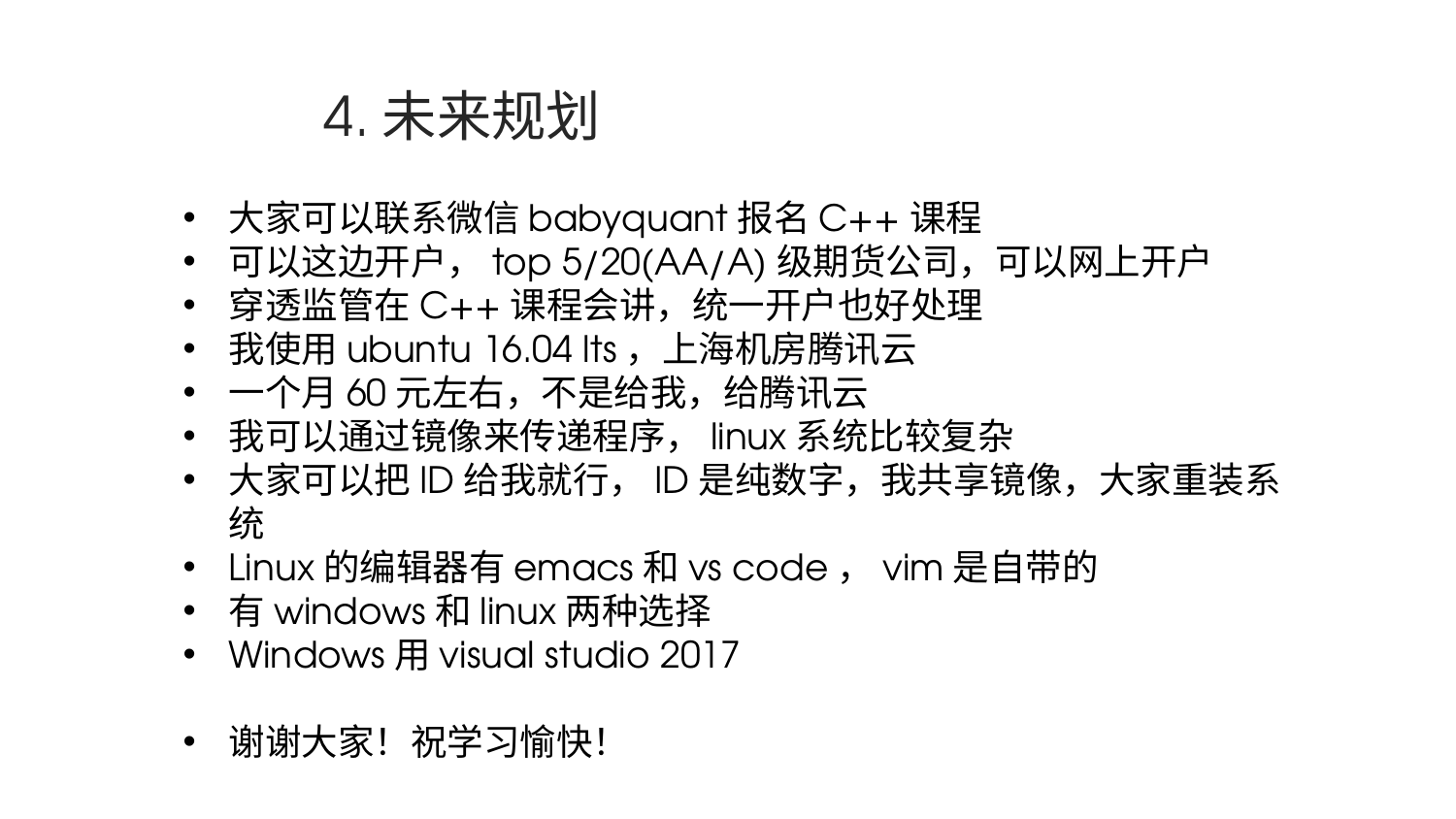

# 4.未来规划
大家可以联系微信babyquant报名C++课程
可以这边开户，top 5/20(AA/A)级期货公司，可以网上开户
穿透监管在C++课程会讲，统一开户也好处理
我使用ubuntu 16.04 lts，上海机房腾讯云
一个月60元左右，不是给我，给腾讯云
我可以通过镜像来传递程序，linux系统比较复杂
大家可以把ID给我就行，ID是纯数字，我共享镜像，大家重装系统
Linux的编辑器有emacs和vs code，vim是自带的
有windows和linux两种选择
Windows用visual studio 2017

谢谢大家！祝学习愉快！